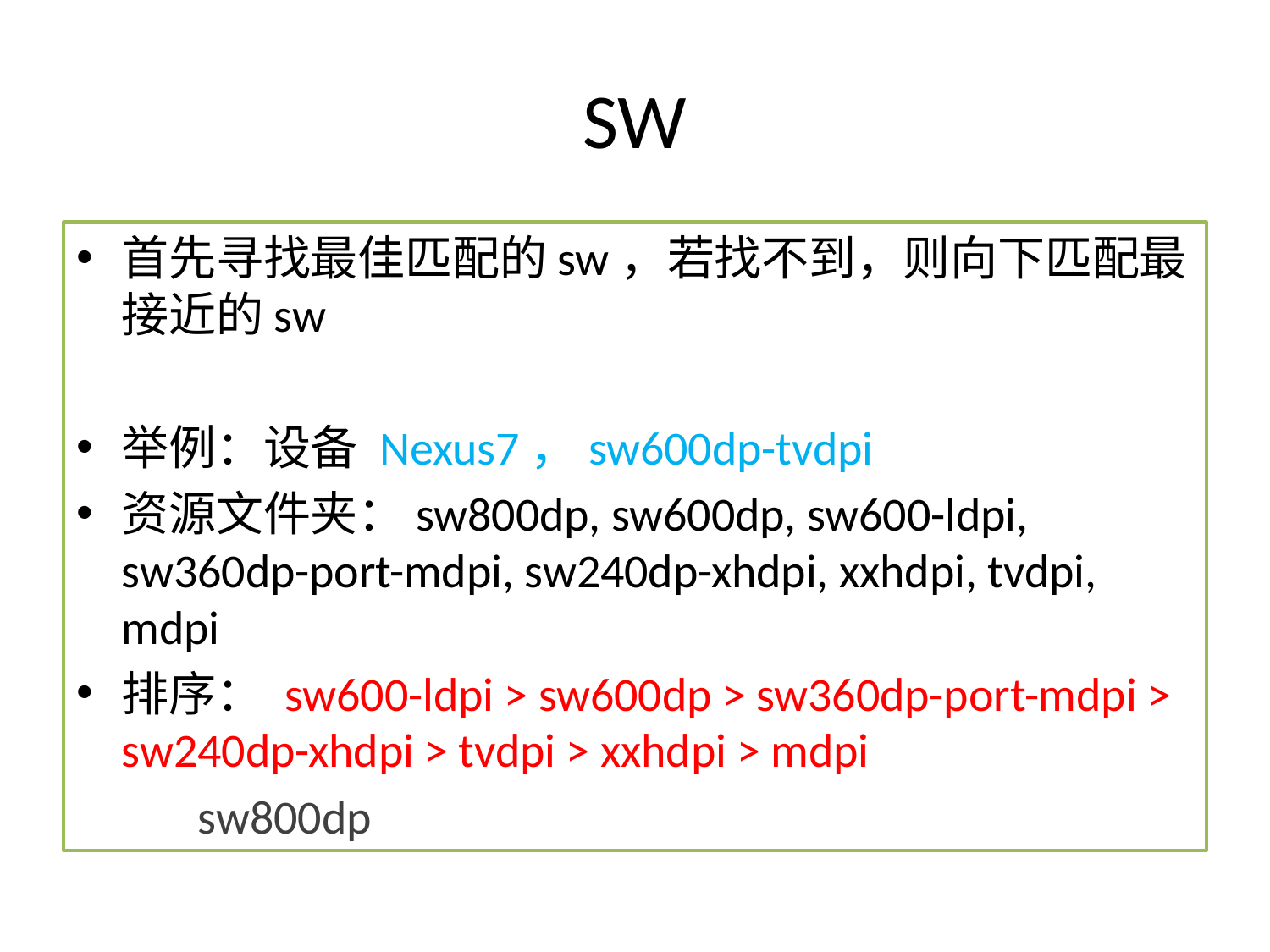

# SW
首先寻找最佳匹配的sw，若找不到，则向下匹配最接近的sw

举例：设备 Nexus7，sw600dp-tvdpi
资源文件夹：sw800dp, sw600dp, sw600-ldpi, sw360dp-port-mdpi, sw240dp-xhdpi, xxhdpi, tvdpi, mdpi
排序： sw600-ldpi > sw600dp > sw360dp-port-mdpi > sw240dp-xhdpi > tvdpi > xxhdpi > mdpi
	sw800dp